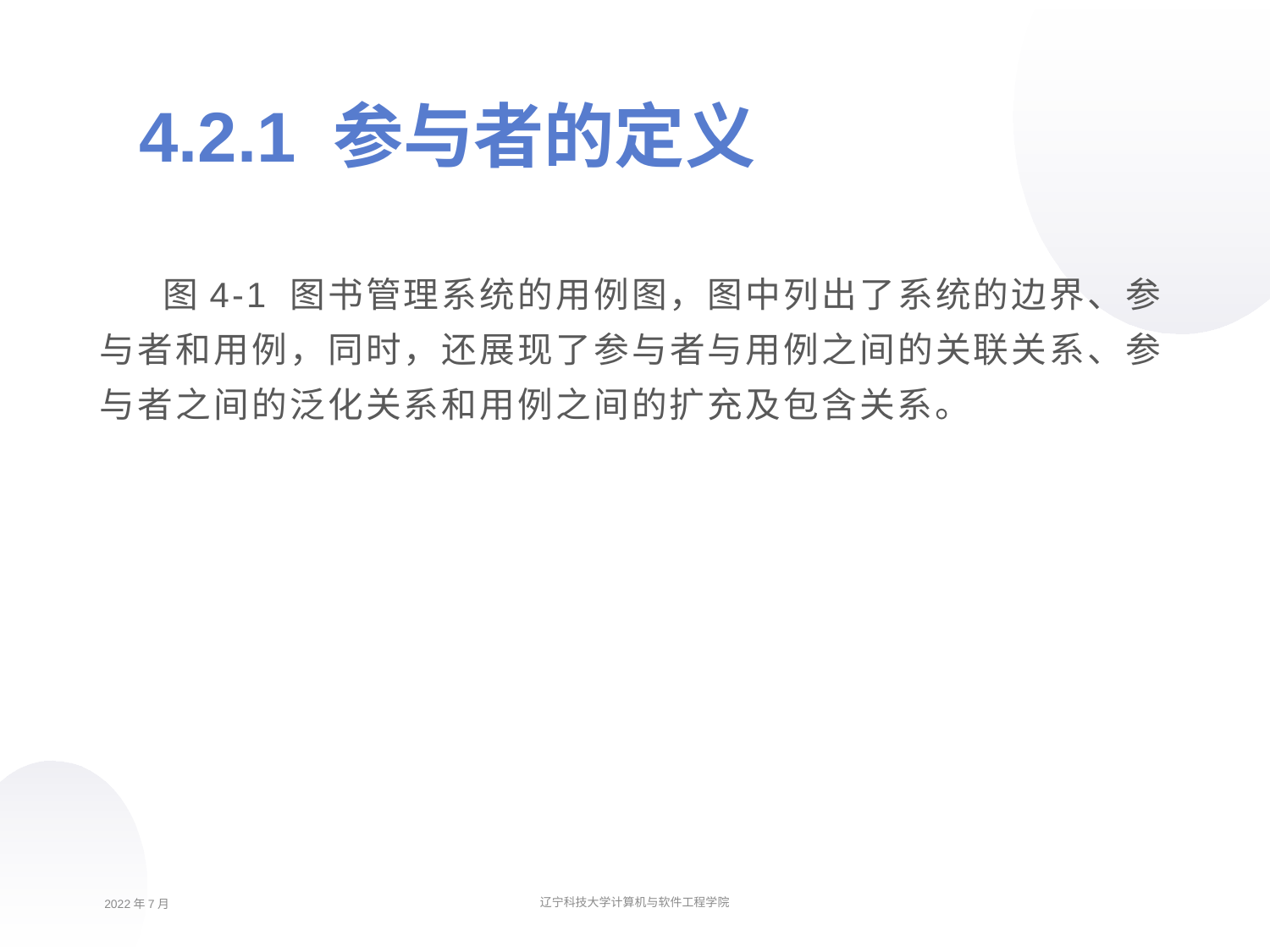

4.2.1 参与者的定义
图4-1 图书管理系统的用例图，图中列出了系统的边界、参与者和用例，同时，还展现了参与者与用例之间的关联关系、参与者之间的泛化关系和用例之间的扩充及包含关系。

2022年7月
辽宁科技大学计算机与软件工程学院
14